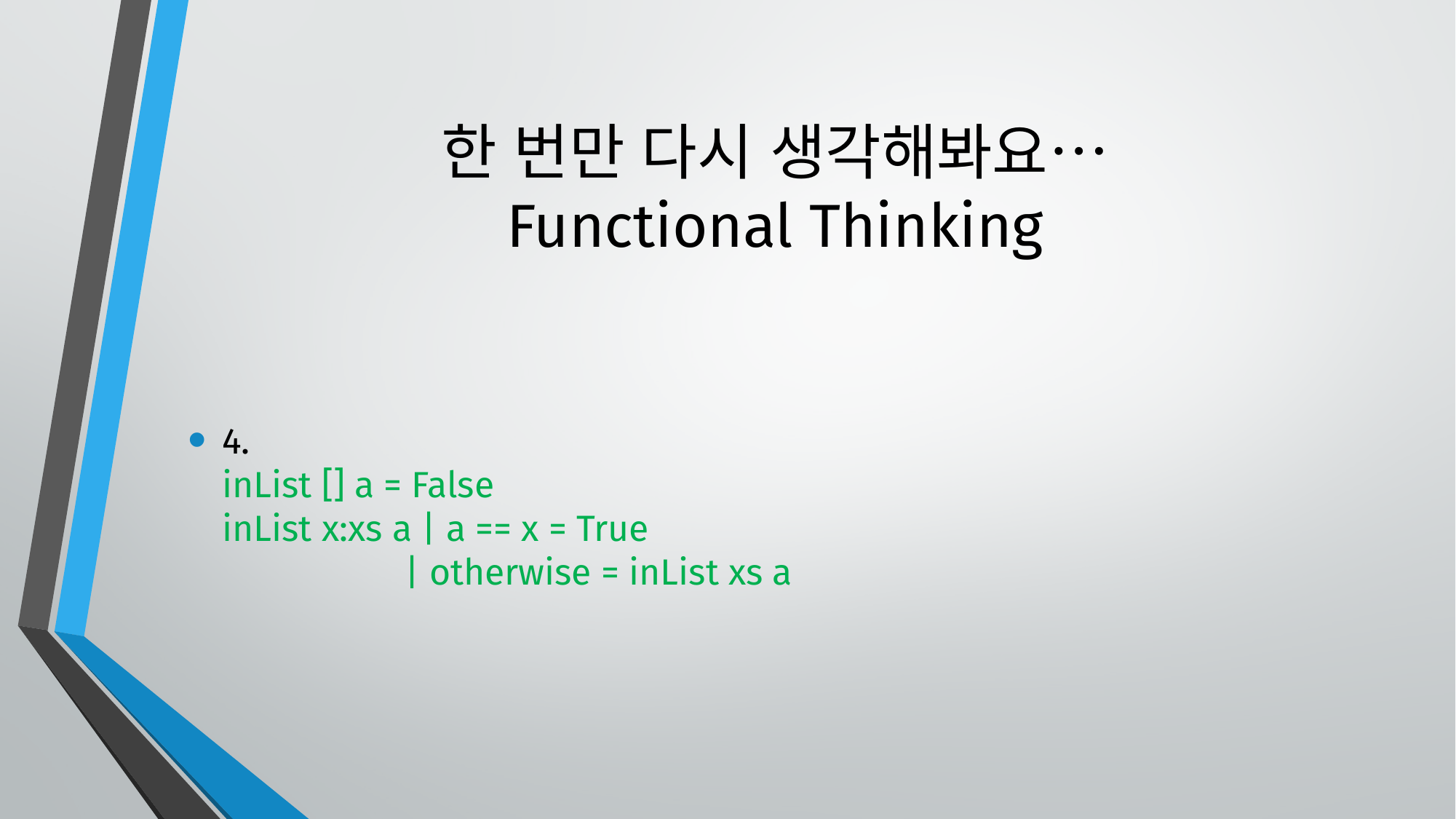

# 한 번만 다시 생각해봐요… Functional Thinking
4.
inList [] a = False
inList x:xs a | a == x = True
                   | otherwise = inList xs a